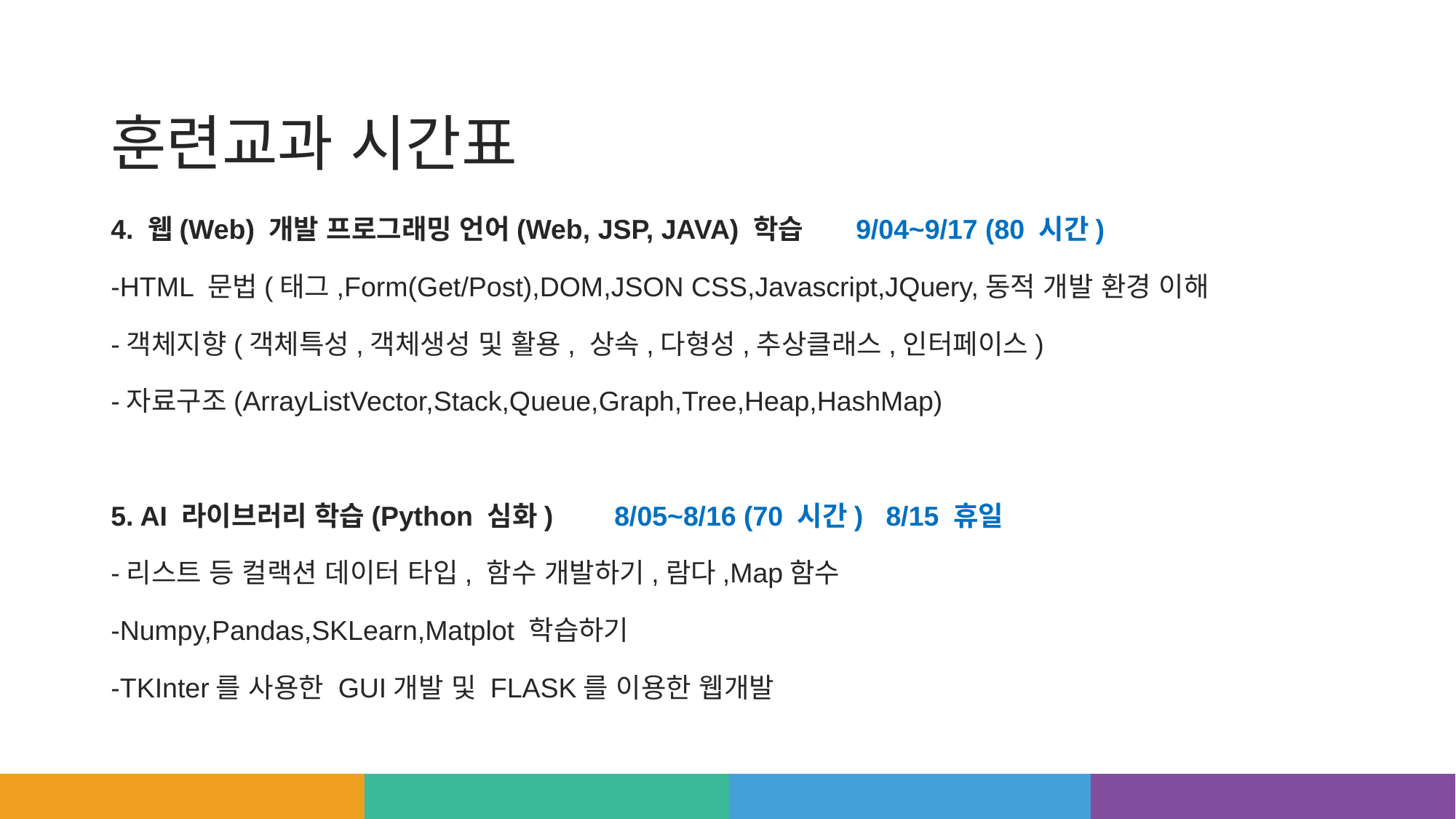

# 훈련교과 시간표
4. 웹(Web) 개발 프로그래밍 언어(Web, JSP, JAVA) 학습      9/04~9/17 (80 시간)
-HTML 문법(태그,Form(Get/Post),DOM,JSON CSS,Javascript,JQuery,동적 개발 환경 이해
-객체지향(객체특성,객체생성 및 활용, 상속,다형성,추상클래스,인터페이스)
-자료구조(ArrayListVector,Stack,Queue,Graph,Tree,Heap,HashMap)

5. AI 라이브러리 학습(Python 심화)        8/05~8/16 (70 시간)   8/15 휴일
-리스트 등 컬랙션 데이터 타입, 함수 개발하기,람다,Map함수
-Numpy,Pandas,SKLearn,Matplot 학습하기
-TKInter를 사용한 GUI개발 및 FLASK를 이용한 웹개발